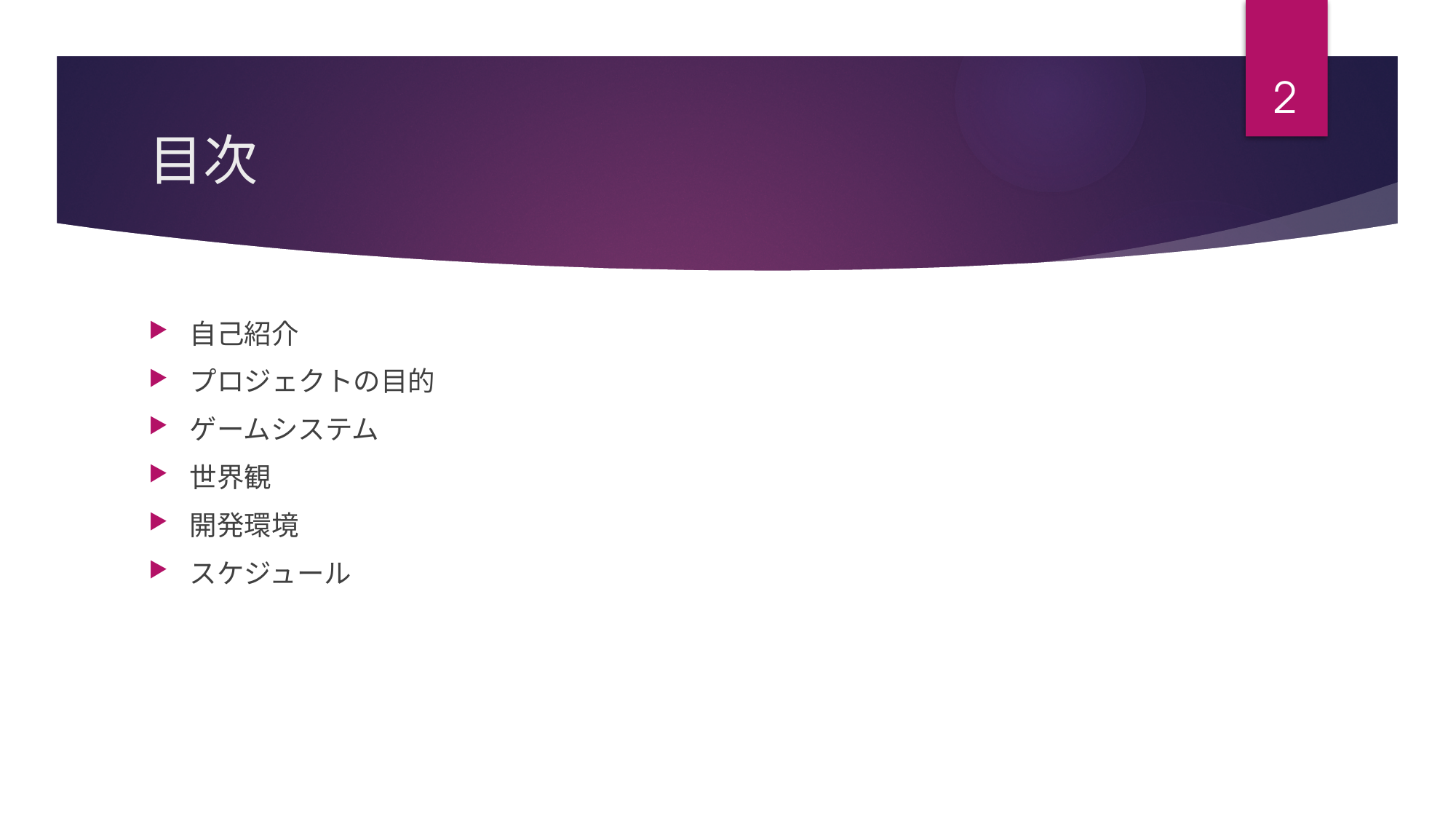

2
# 目次
自己紹介
プロジェクトの目的
ゲームシステム
世界観
開発環境
スケジュール